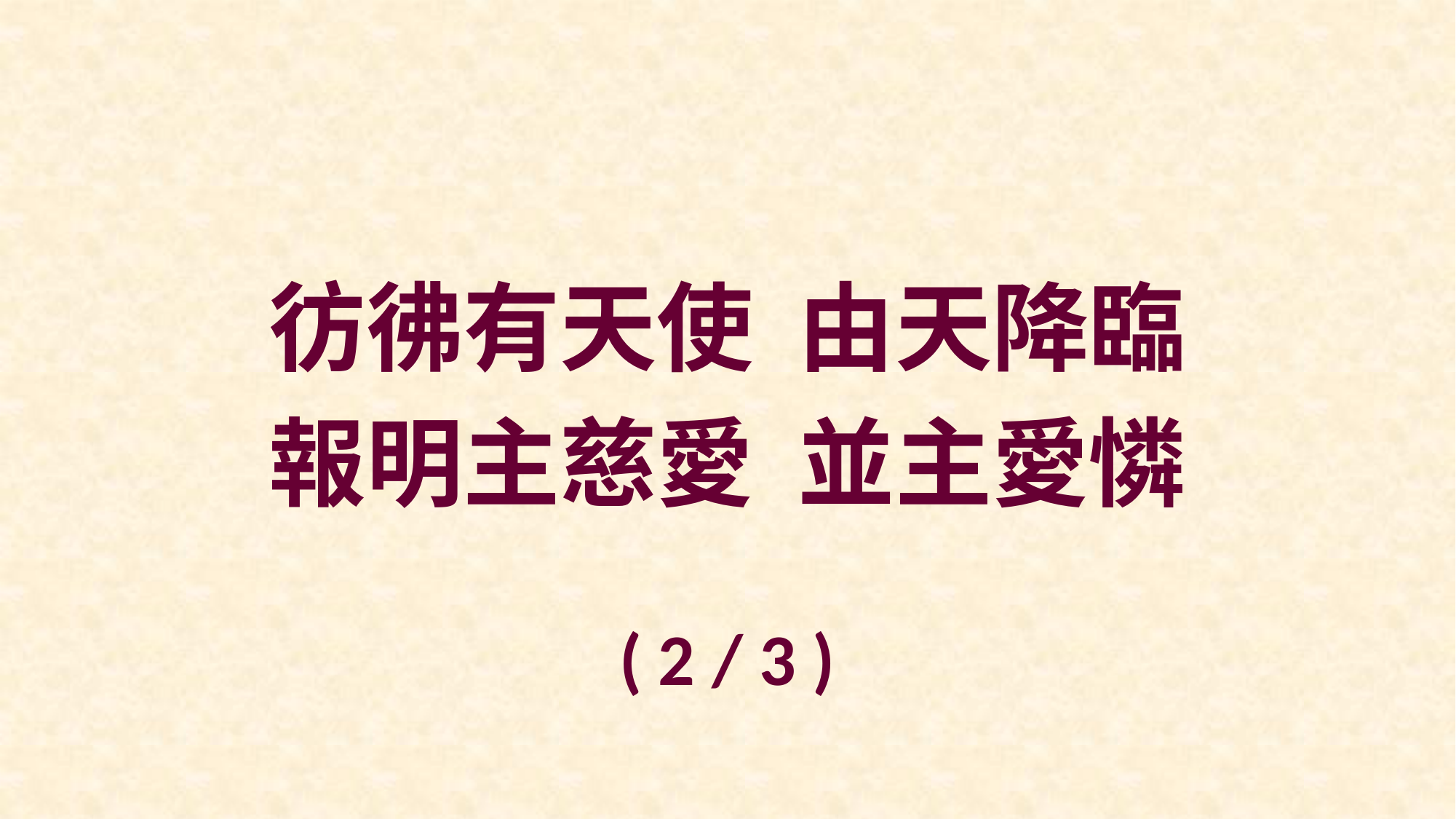

彷彿有天使  由天降臨
報明主慈愛  並主愛憐
( 2 / 3 )